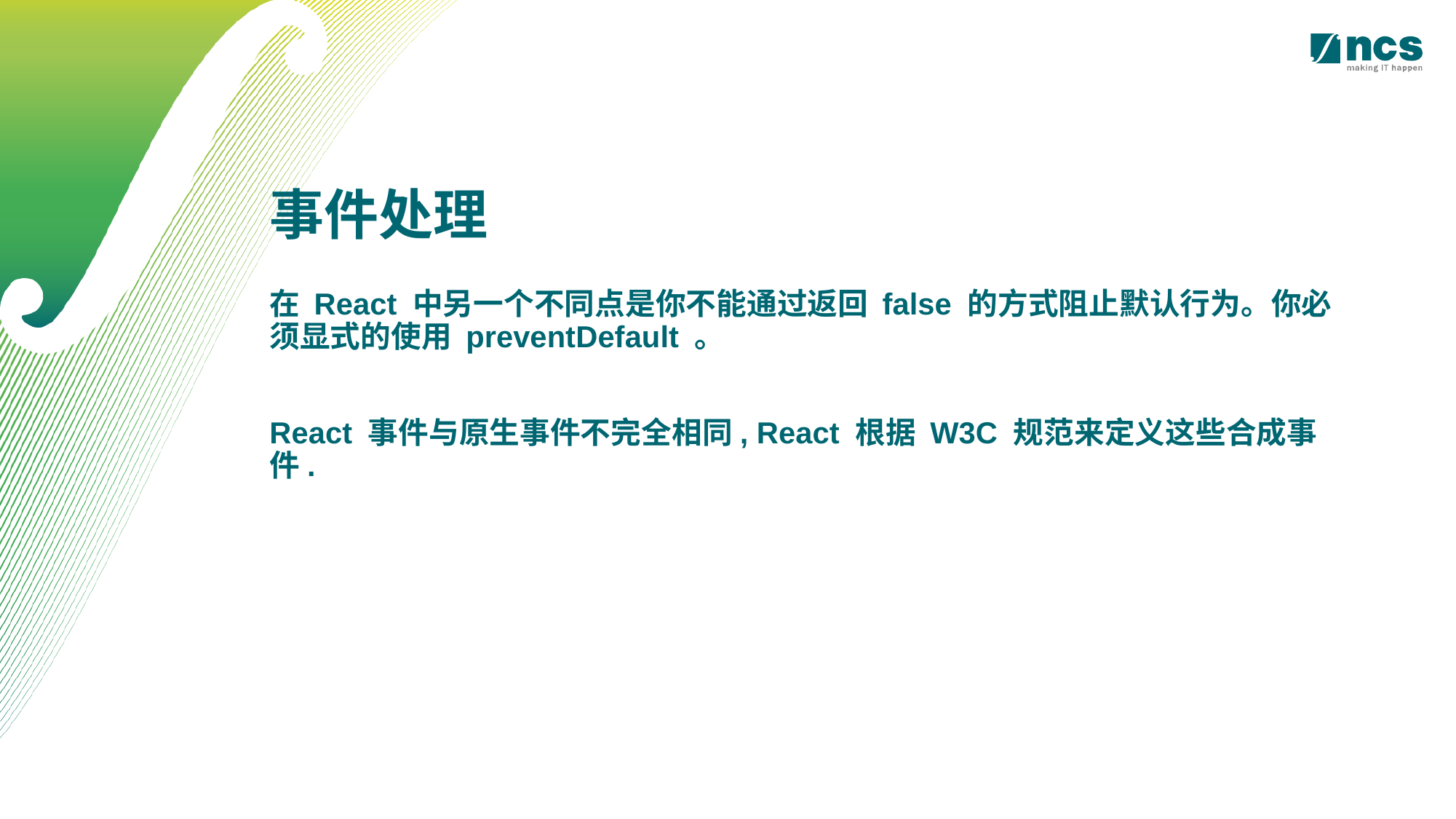

事件处理
在 React 中另一个不同点是你不能通过返回 false 的方式阻止默认行为。你必须显式的使用 preventDefault 。

React 事件与原生事件不完全相同, React 根据 W3C 规范来定义这些合成事件.